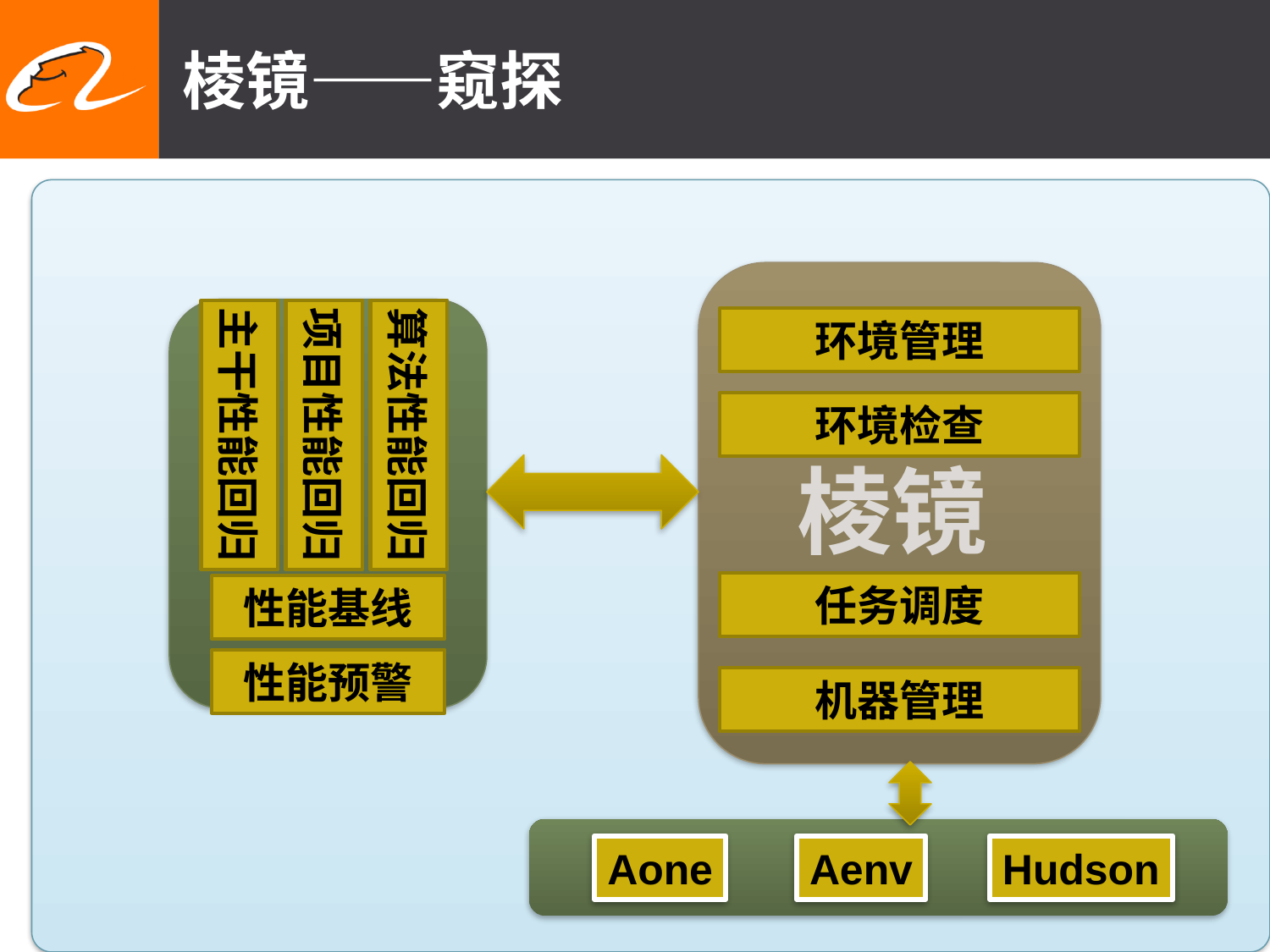

# 棱镜——窥探

主干性能回归
项目性能回归
算法性能回归
环境管理
环境检查
棱镜

任务调度
性能基线
性能预警
机器管理

Aone
Aenv
Hudson